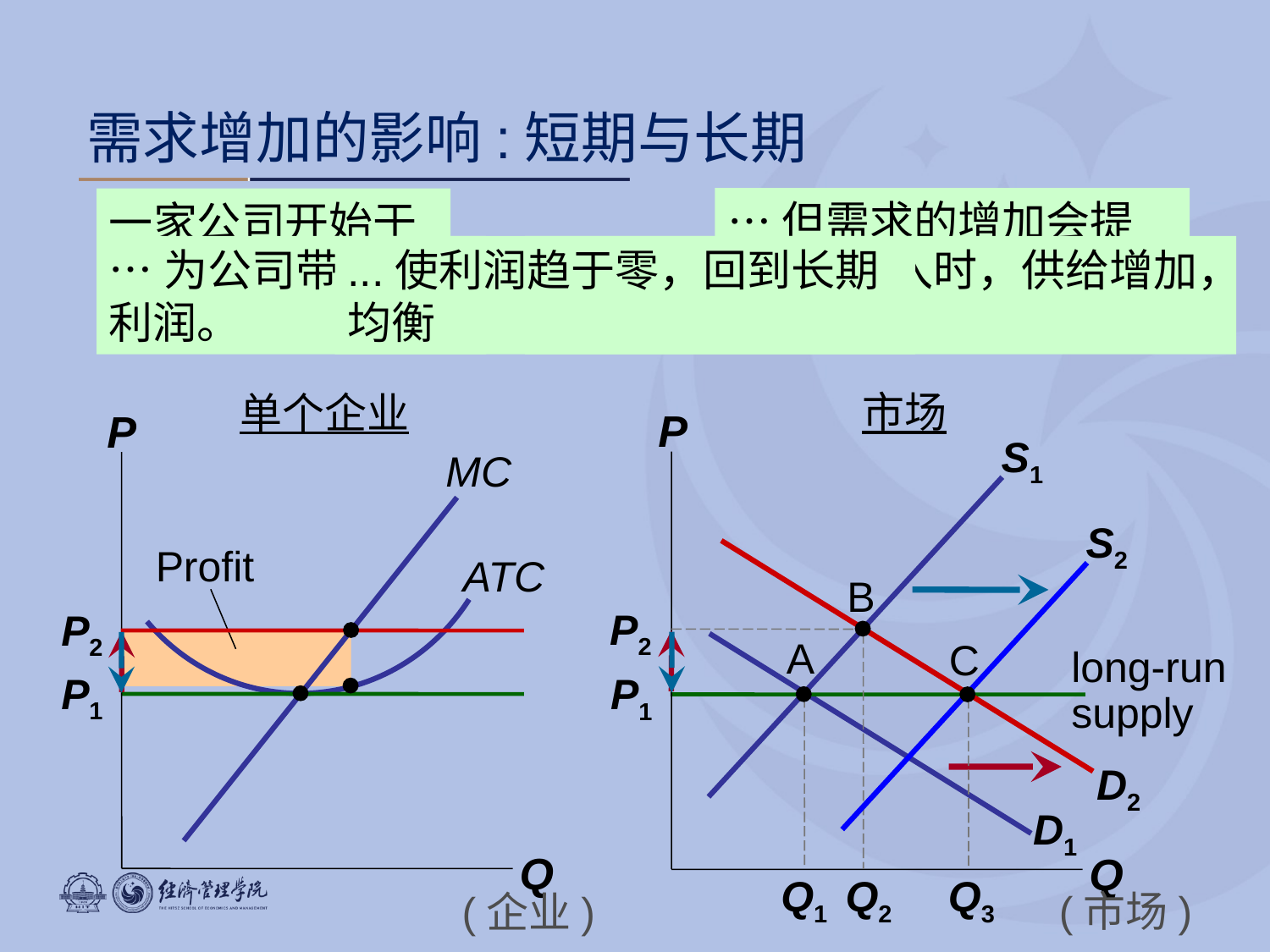

需求增加的影响:短期与长期
…但需求的增加会提高价格，…
一家公司开始于长期均衡…
…为公司带来短期利润。
当利润引起企业进入时，供给增加，造成价格…
...使利润趋于零，回到长期均衡
市场
P

Q
(市场)
单个企业
P

Q
(企业)
S1

MC

ATC
S2

Profit

D2
B

P2

P2

Q2

A

D1
C
long-run
supply
P1

P1

Q1

Q3